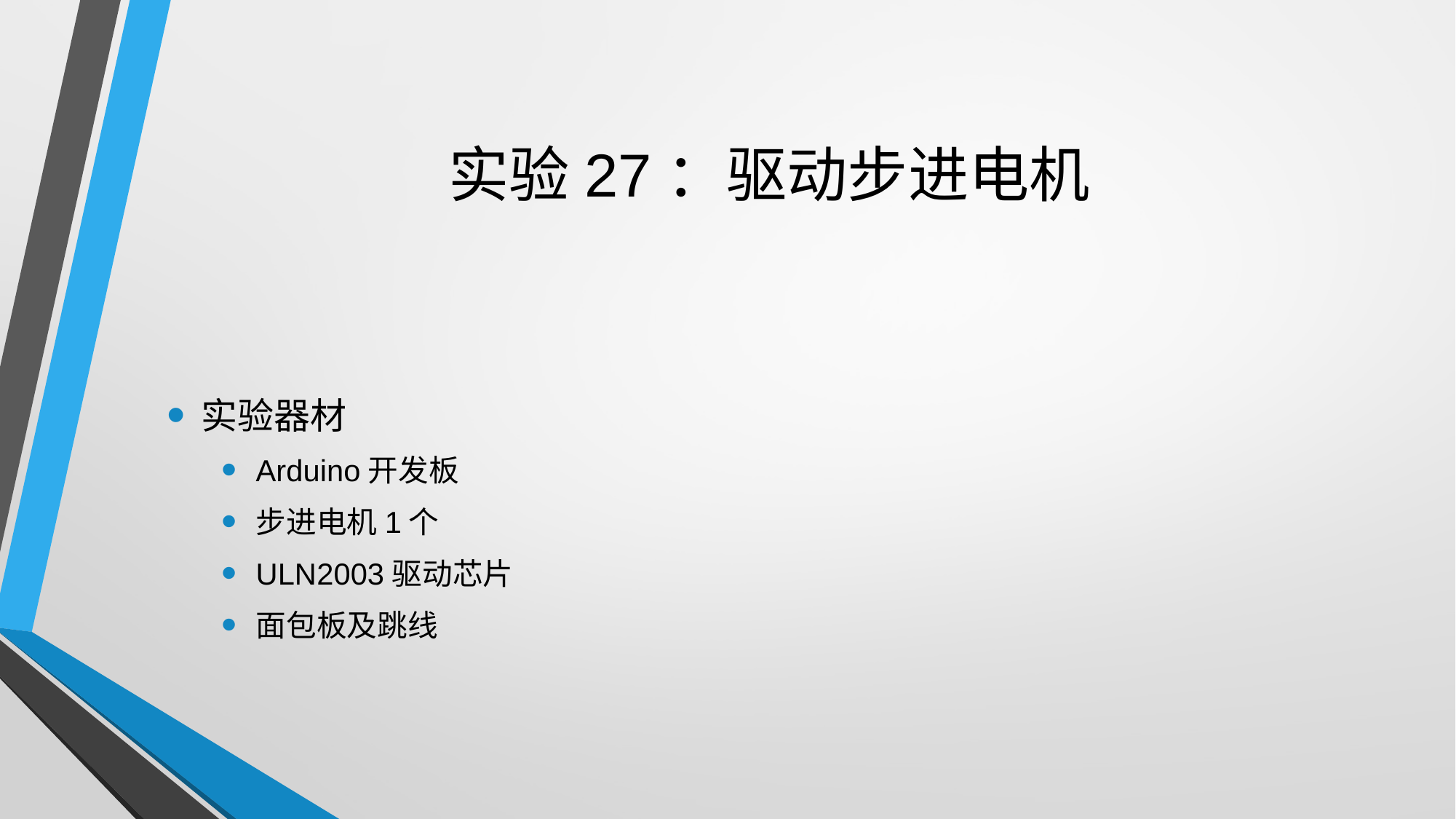

# 实验27：驱动步进电机
实验器材
Arduino开发板
步进电机1个
ULN2003驱动芯片
面包板及跳线